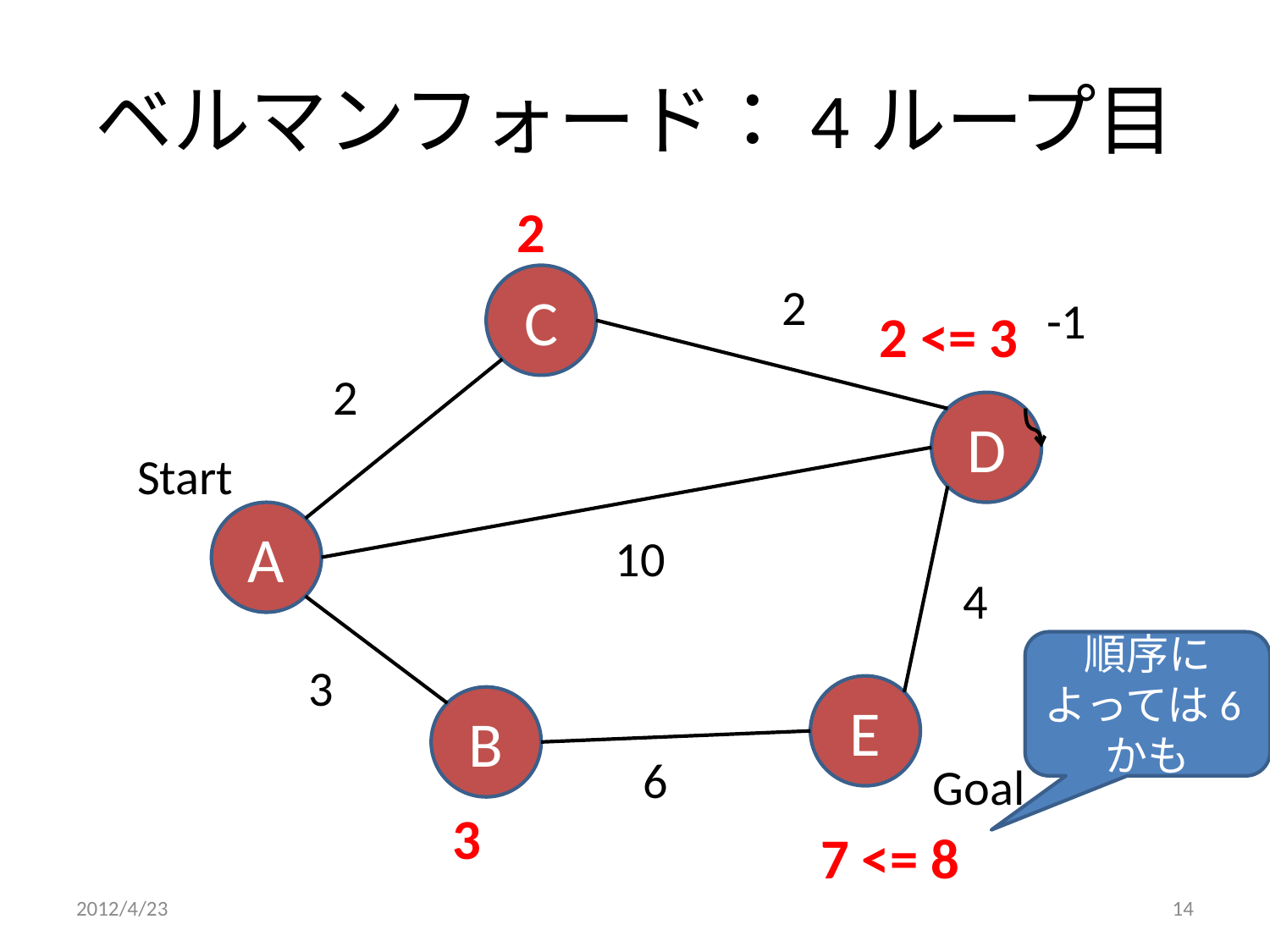

# ベルマンフォード：4ループ目
2
C
2
-1
2 <= 3
2
D
Start
A
10
4
順序によっては6かも
3
E
B
6
Goal
3
7 <= 8
2012/4/23
14